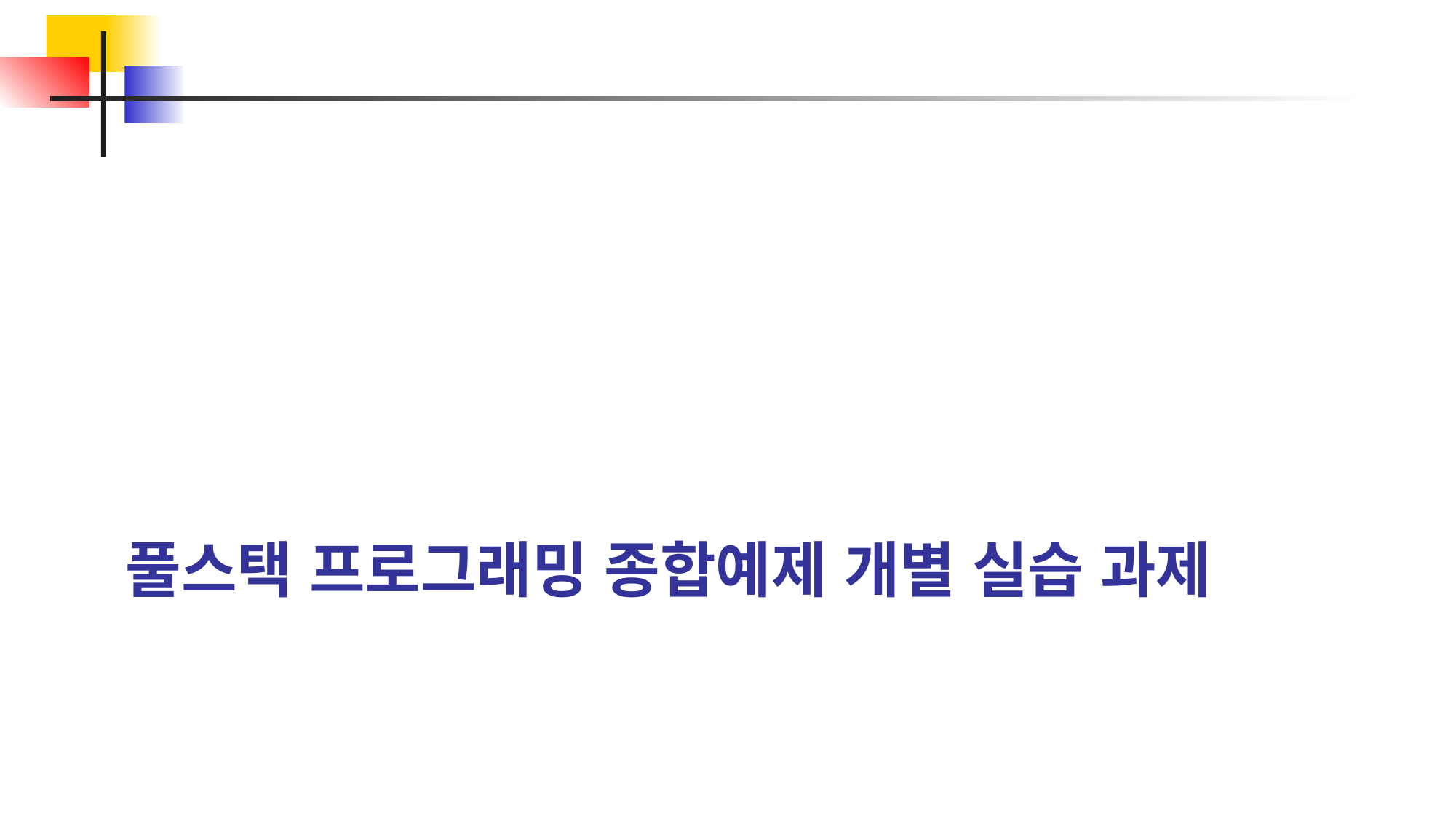

# 풀스택 프로그래밍 종합예제 개별 실습 과제